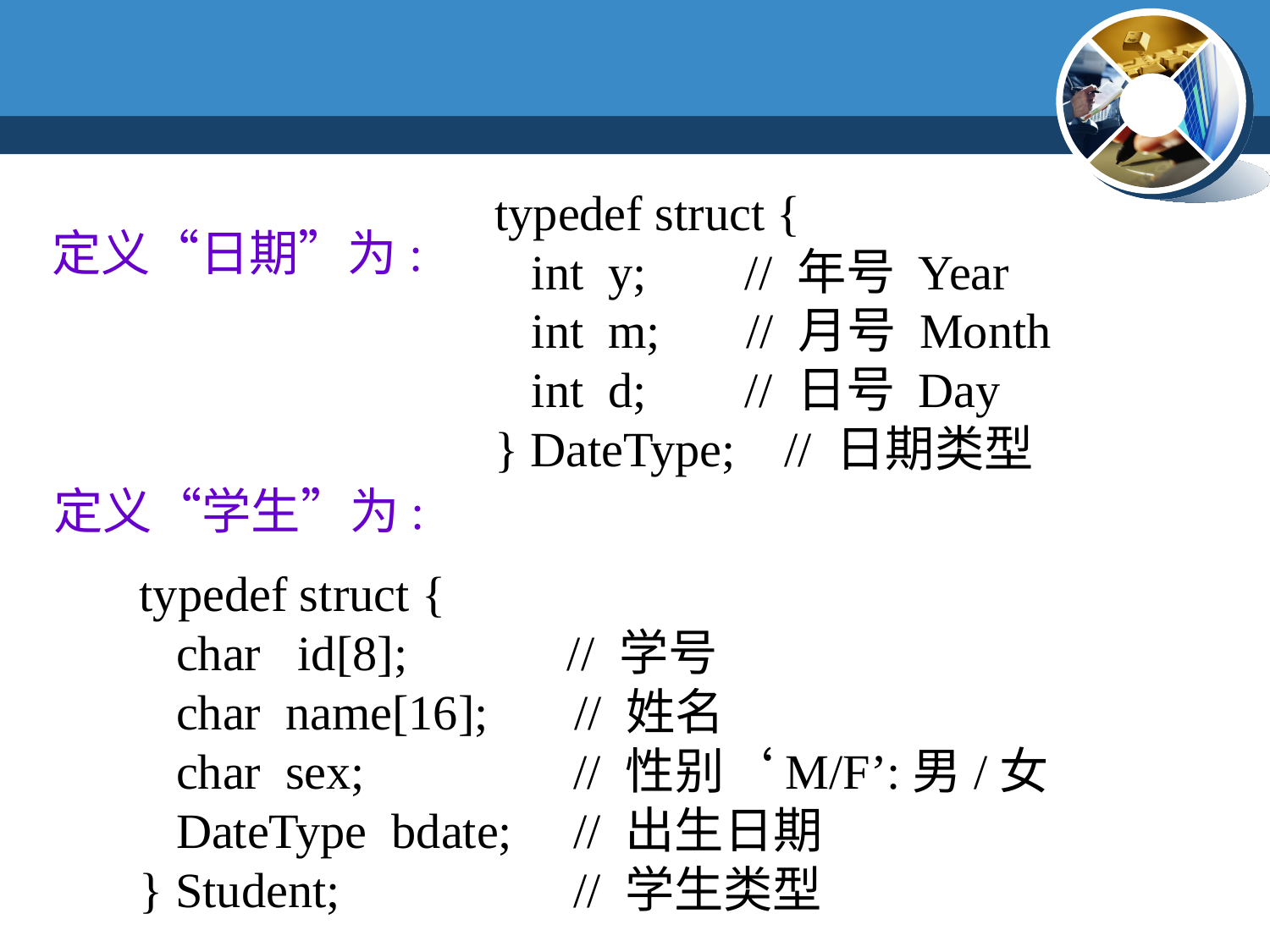

typedef struct {
   int  y;        // 年号 Year
   int  m;       // 月号 Month
   int  d;        // 日号 Day
} DateType;    // 日期类型
定义“日期”为:
定义“学生”为:
typedef struct {
   char   id[8];             // 学号
   char  name[16];       // 姓名
   char  sex;                 // 性别‘M/F’:男/女
   DateType  bdate;     // 出生日期
} Student;                   // 学生类型